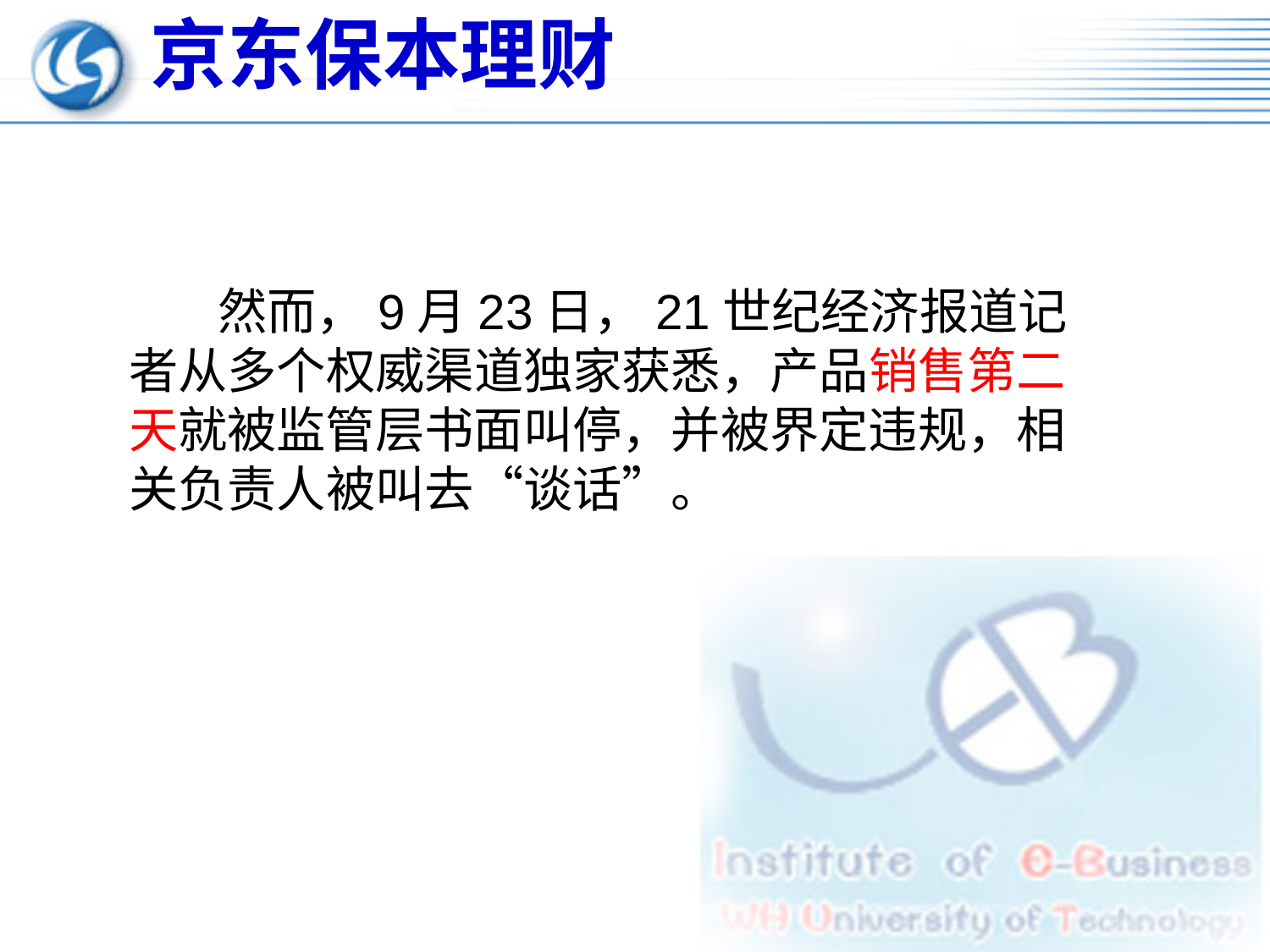

京东保本理财
       然而，9月23日，21世纪经济报道记者从多个权威渠道独家获悉，产品销售第二天就被监管层书面叫停，并被界定违规，相关负责人被叫去“谈话”。